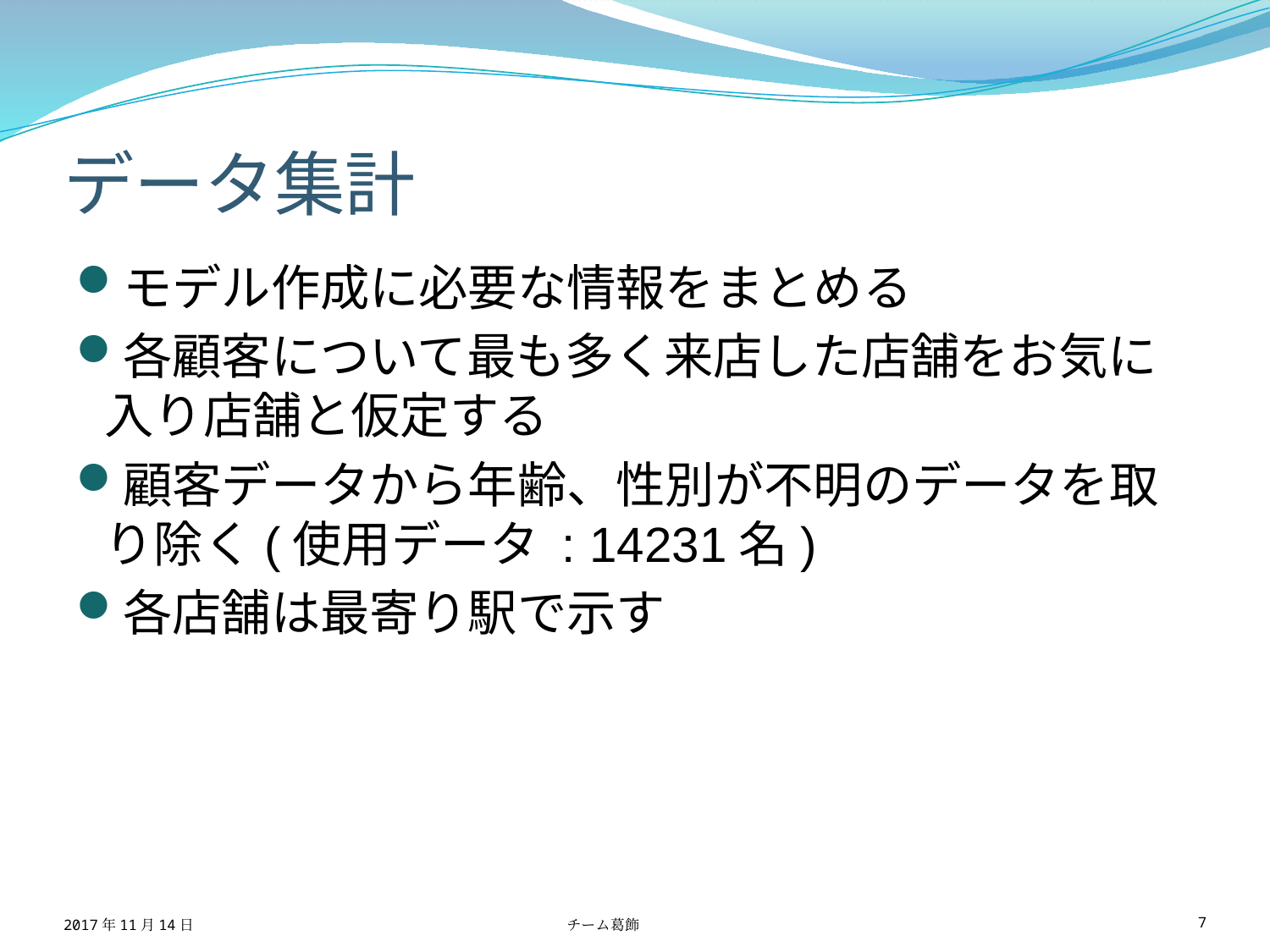

# データ集計
モデル作成に必要な情報をまとめる
各顧客について最も多く来店した店舗をお気に入り店舗と仮定する
顧客データから年齢、性別が不明のデータを取り除く(使用データ : 14231名)
各店舗は最寄り駅で示す
2017年11月14日
チーム葛飾
7